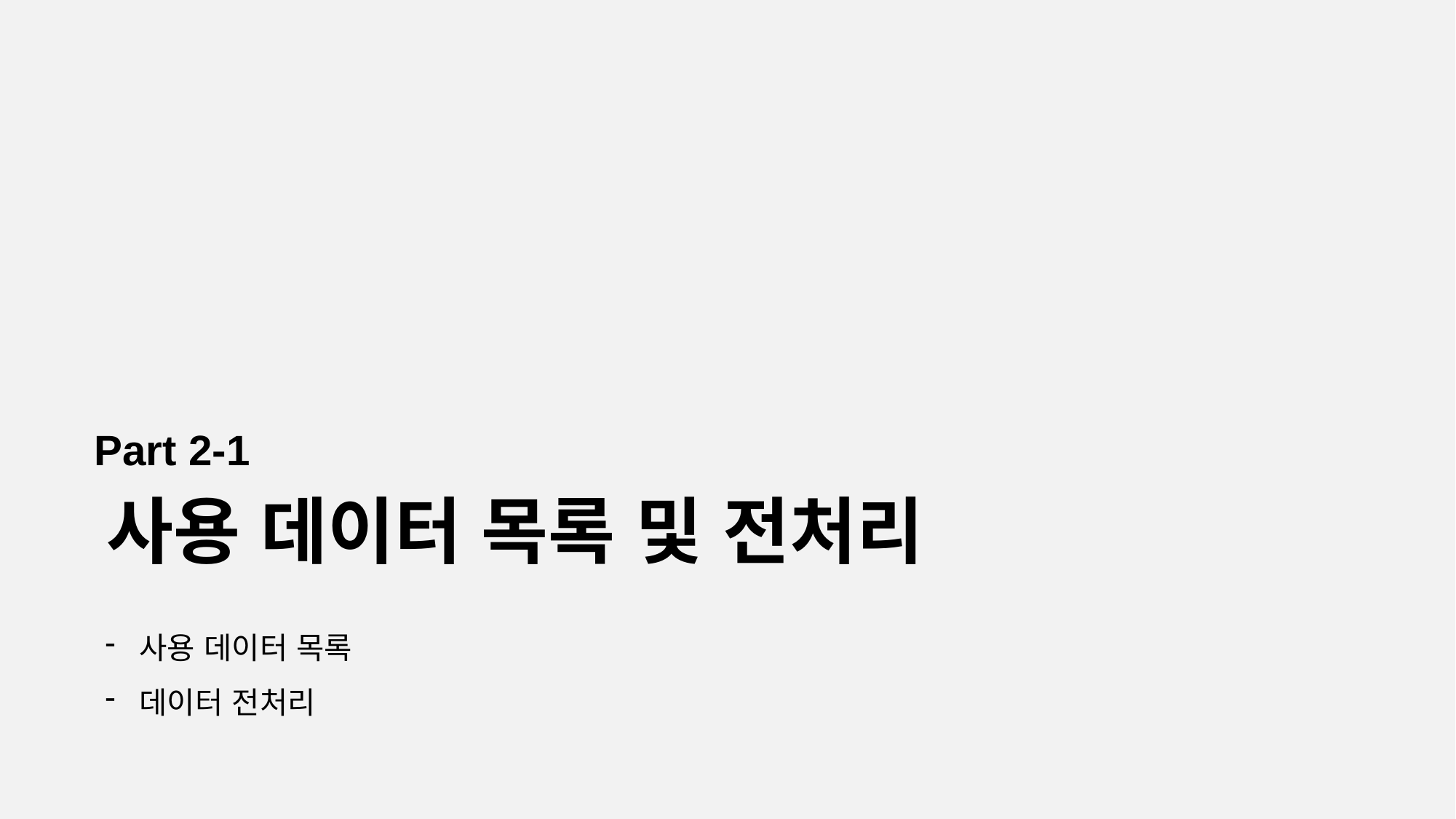

Part 2-1
사용 데이터 목록 및 전처리
사용 데이터 목록
데이터 전처리